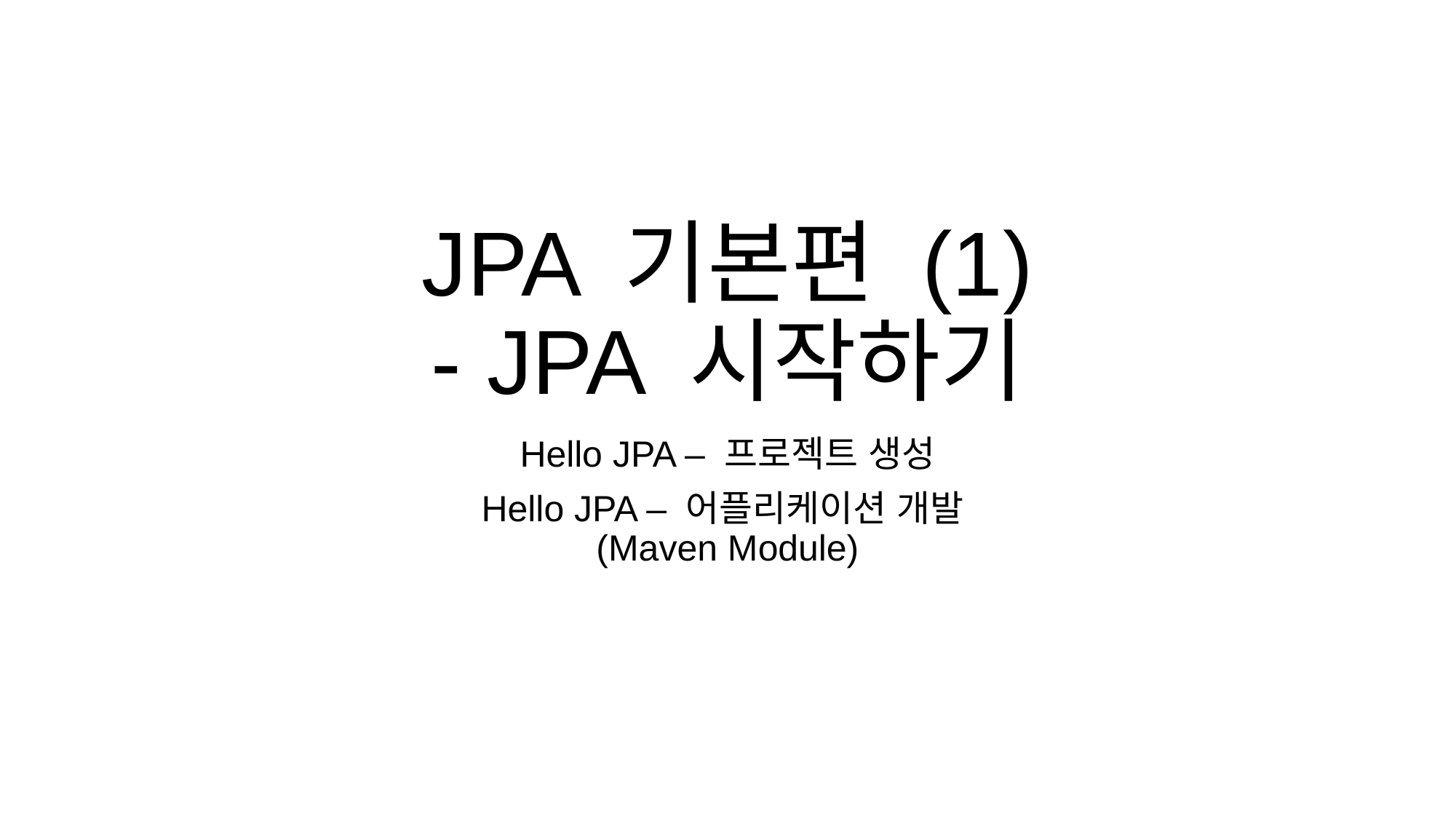

# JPA 기본편 (1) - JPA 시작하기
Hello JPA – 프로젝트 생성
Hello JPA – 어플리케이션 개발
(Maven Module)